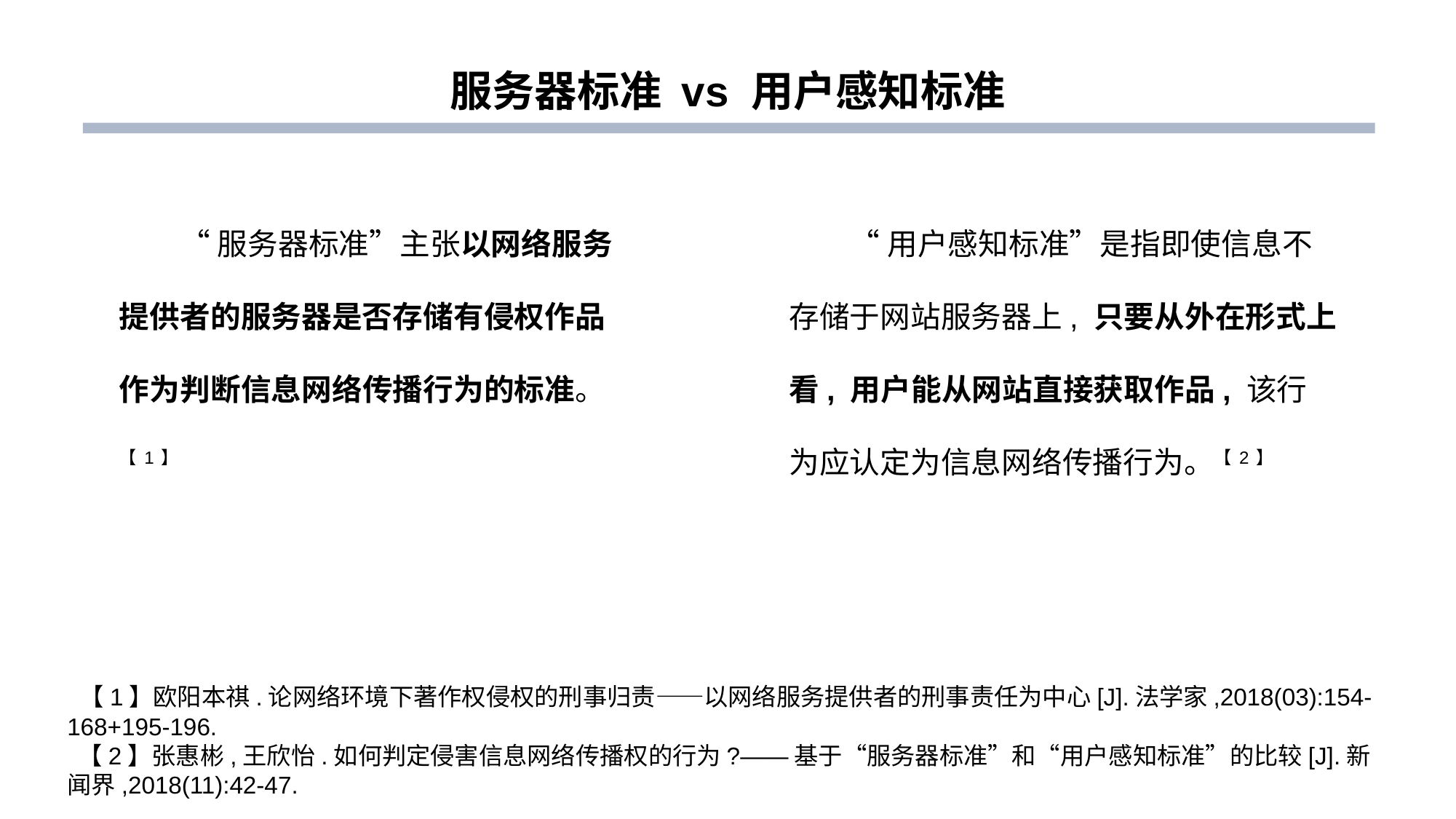

# 服务器标准 vs 用户感知标准
“服务器标准”主张以网络服务提供者的服务器是否存储有侵权作品作为判断信息网络传播行为的标准。【1】

“用户感知标准”是指即使信息不存储于网站服务器上, 只要从外在形式上看, 用户能从网站直接获取作品, 该行为应认定为信息网络传播行为。【2】
 【1】欧阳本祺.论网络环境下著作权侵权的刑事归责——以网络服务提供者的刑事责任为中心[J].法学家,2018(03):154-168+195-196.
 【2】张惠彬,王欣怡.如何判定侵害信息网络传播权的行为?——基于“服务器标准”和“用户感知标准”的比较[J].新闻界,2018(11):42-47.
27